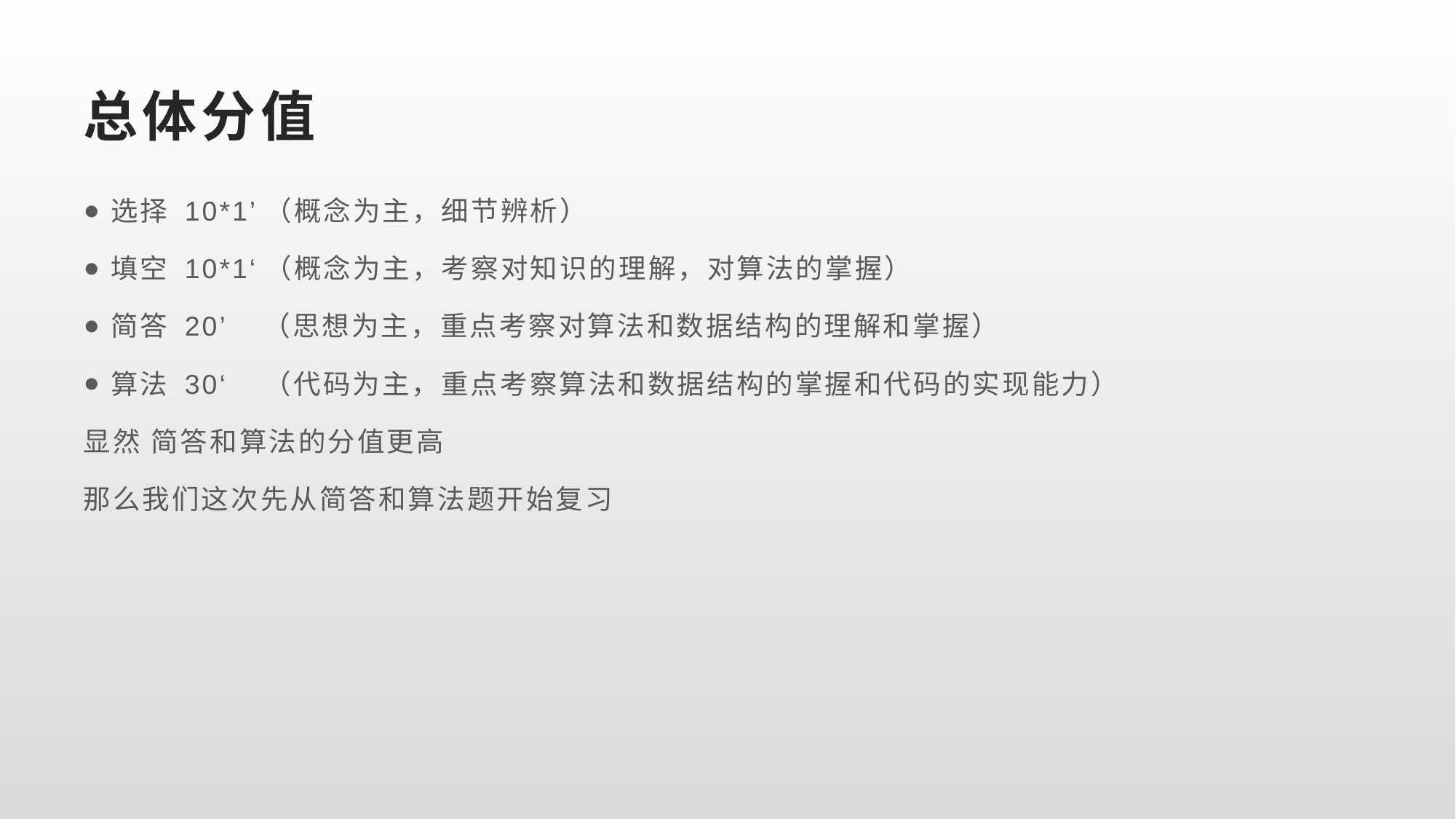

# 总体分值
选择 10*1’（概念为主，细节辨析）
填空 10*1‘（概念为主，考察对知识的理解，对算法的掌握）
简答 20’   （思想为主，重点考察对算法和数据结构的理解和掌握）
算法 30‘   （代码为主，重点考察算法和数据结构的掌握和代码的实现能力）
显然 简答和算法的分值更高
那么我们这次先从简答和算法题开始复习